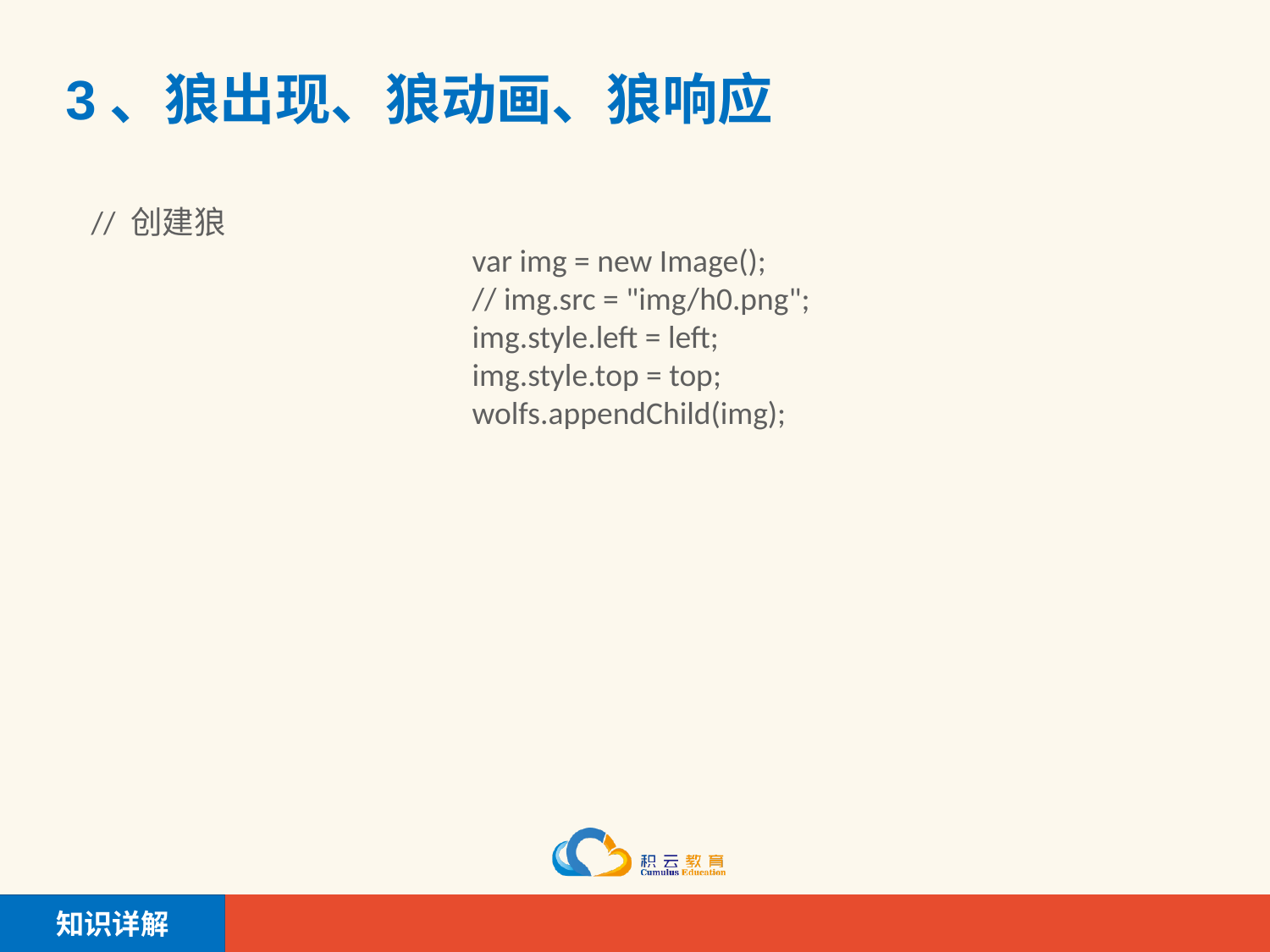

# 3、狼出现、狼动画、狼响应
// 创建狼
			var img = new Image();
			// img.src = "img/h0.png";
			img.style.left = left;
			img.style.top = top;
			wolfs.appendChild(img);